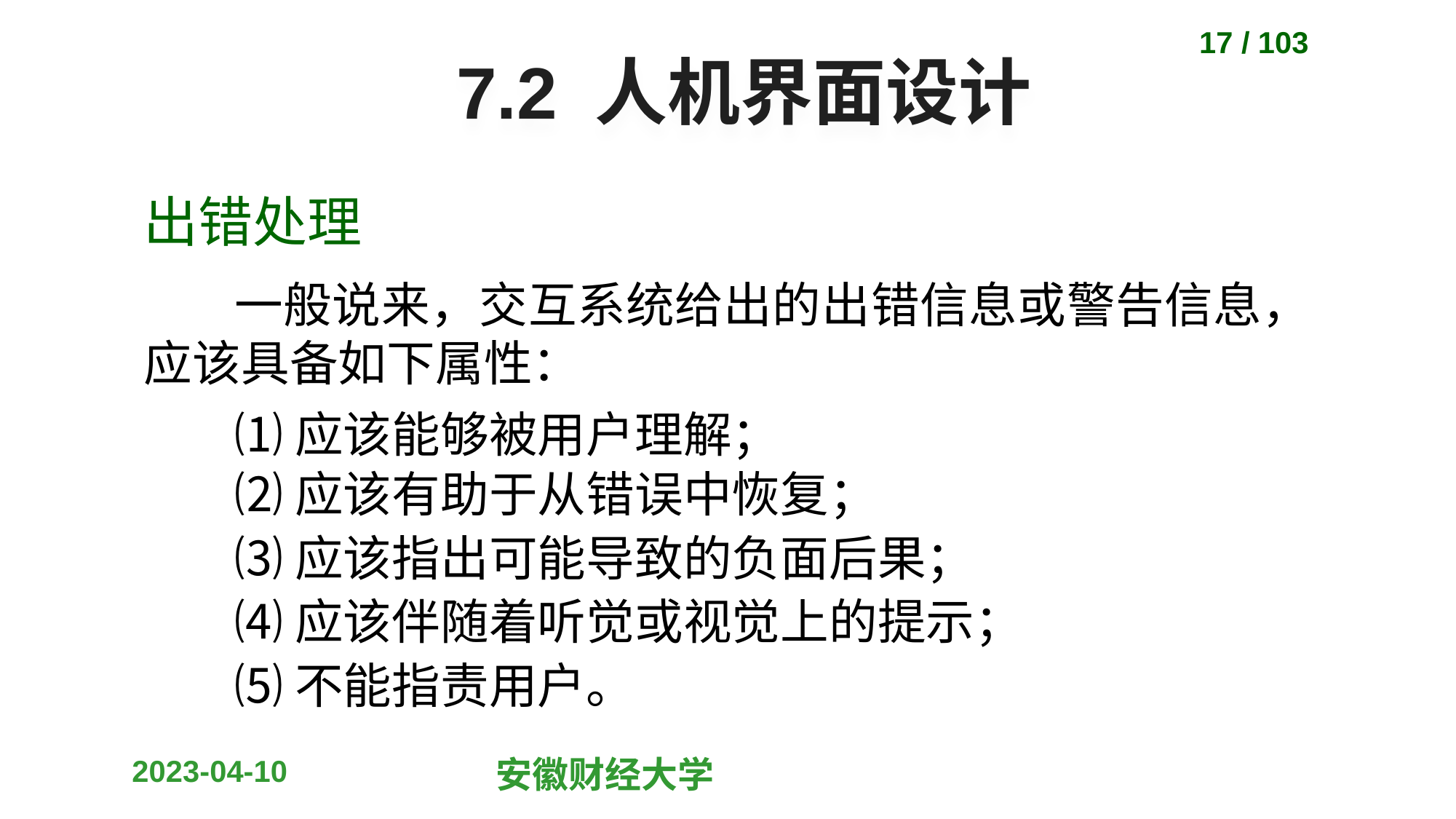

17 / 103
# 7.2 人机界面设计
出错处理
一般说来，交互系统给出的出错信息或警告信息，应该具备如下属性：
⑴应该能够被用户理解；
⑵应该有助于从错误中恢复；
⑶应该指出可能导致的负面后果；
⑷应该伴随着听觉或视觉上的提示；
⑸不能指责用户。
2023-04-10
安徽财经大学